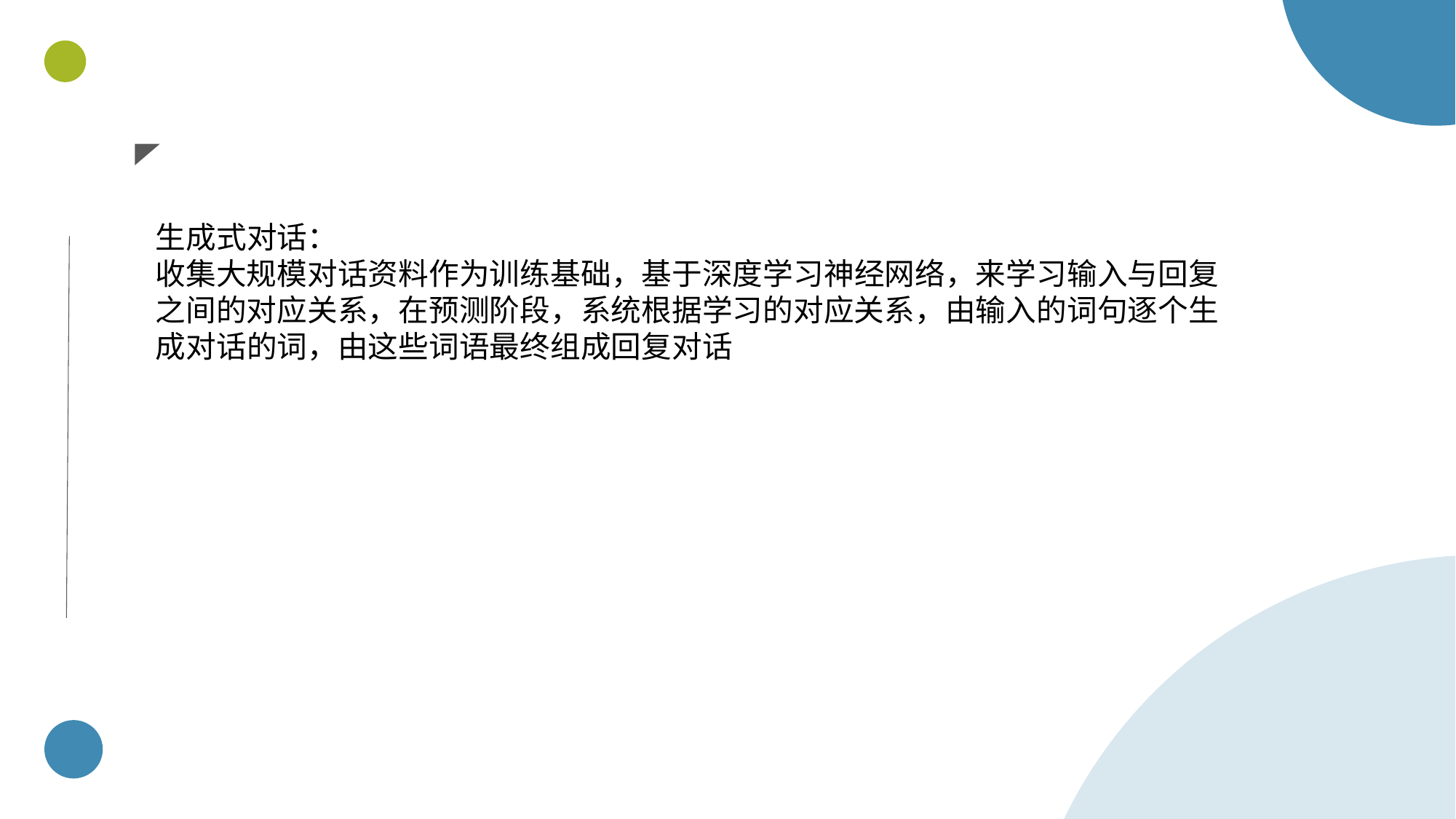

生成式对话：
收集大规模对话资料作为训练基础，基于深度学习神经网络，来学习输入与回复之间的对应关系，在预测阶段，系统根据学习的对应关系，由输入的词句逐个生成对话的词，由这些词语最终组成回复对话